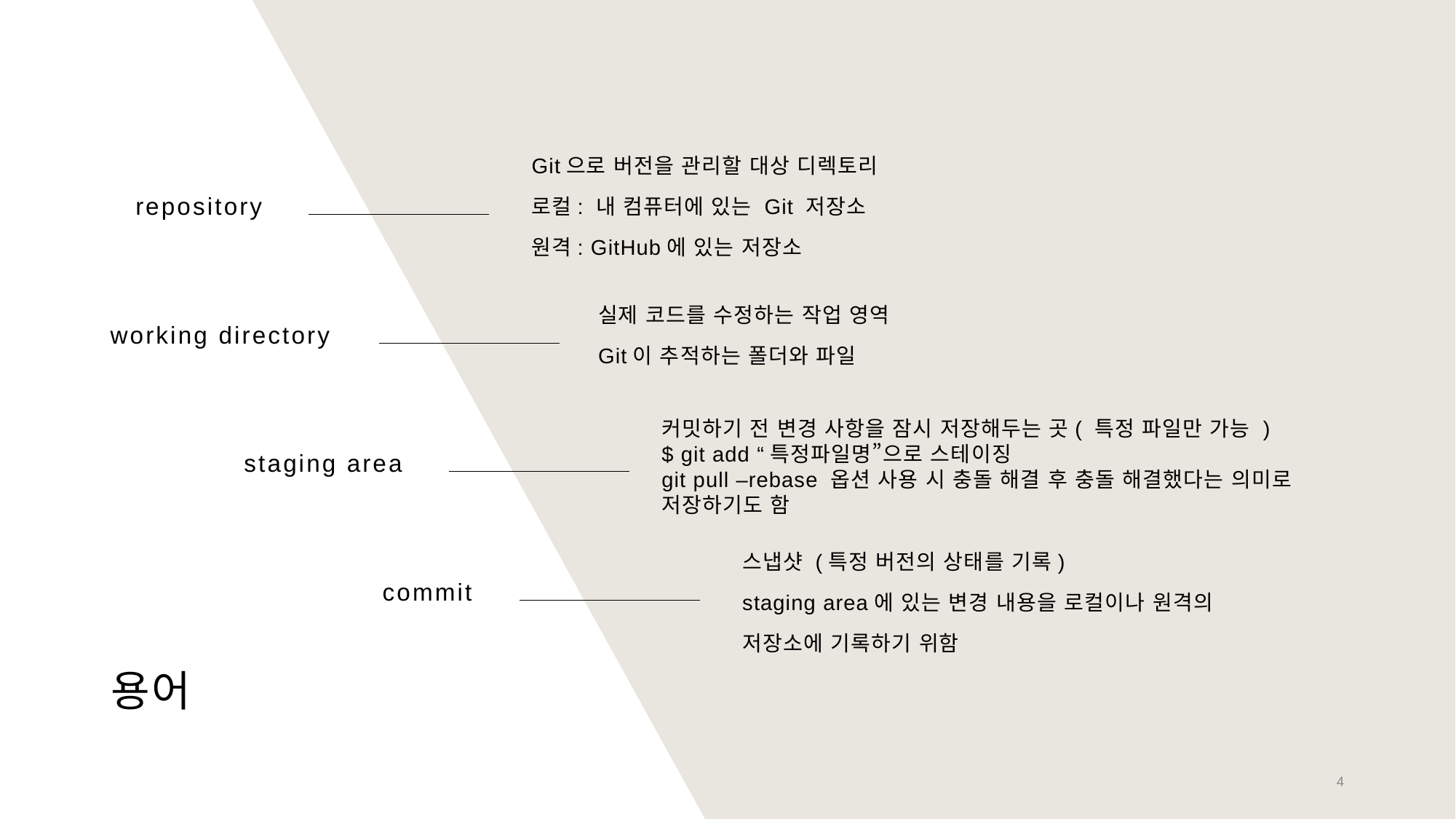

Git으로 버전을 관리할 대상 디렉토리
로컬: 내 컴퓨터에 있는 Git 저장소
원격: GitHub에 있는 저장소
repository
실제 코드를 수정하는 작업 영역
Git이 추적하는 폴더와 파일
working directory
커밋하기 전 변경 사항을 잠시 저장해두는 곳( 특정 파일만 가능 )
$ git add “특정파일명”으로 스테이징
git pull –rebase 옵션 사용 시 충돌 해결 후 충돌 해결했다는 의미로 저장하기도 함
staging area
스냅샷 (특정 버전의 상태를 기록)
staging area에 있는 변경 내용을 로컬이나 원격의
저장소에 기록하기 위함
commit
# 용어
4